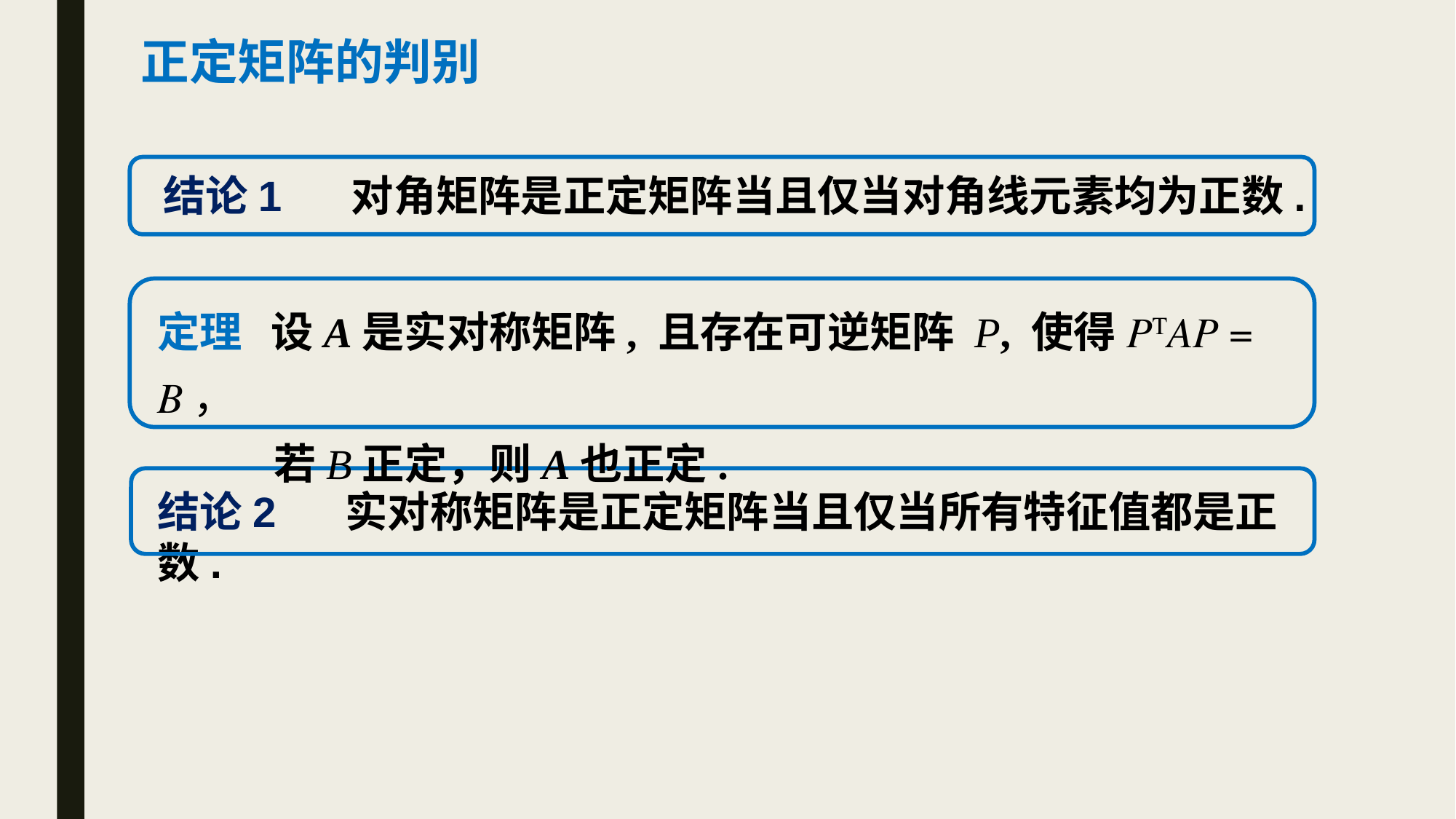

# 正定矩阵的判别

结论1     对角矩阵是正定矩阵当且仅当对角线元素均为正数.

定理   设A是实对称矩阵, 且存在可逆矩阵 P, 使得PTAP = B，
           若B正定，则A也正定.

结论2     实对称矩阵是正定矩阵当且仅当所有特征值都是正数.